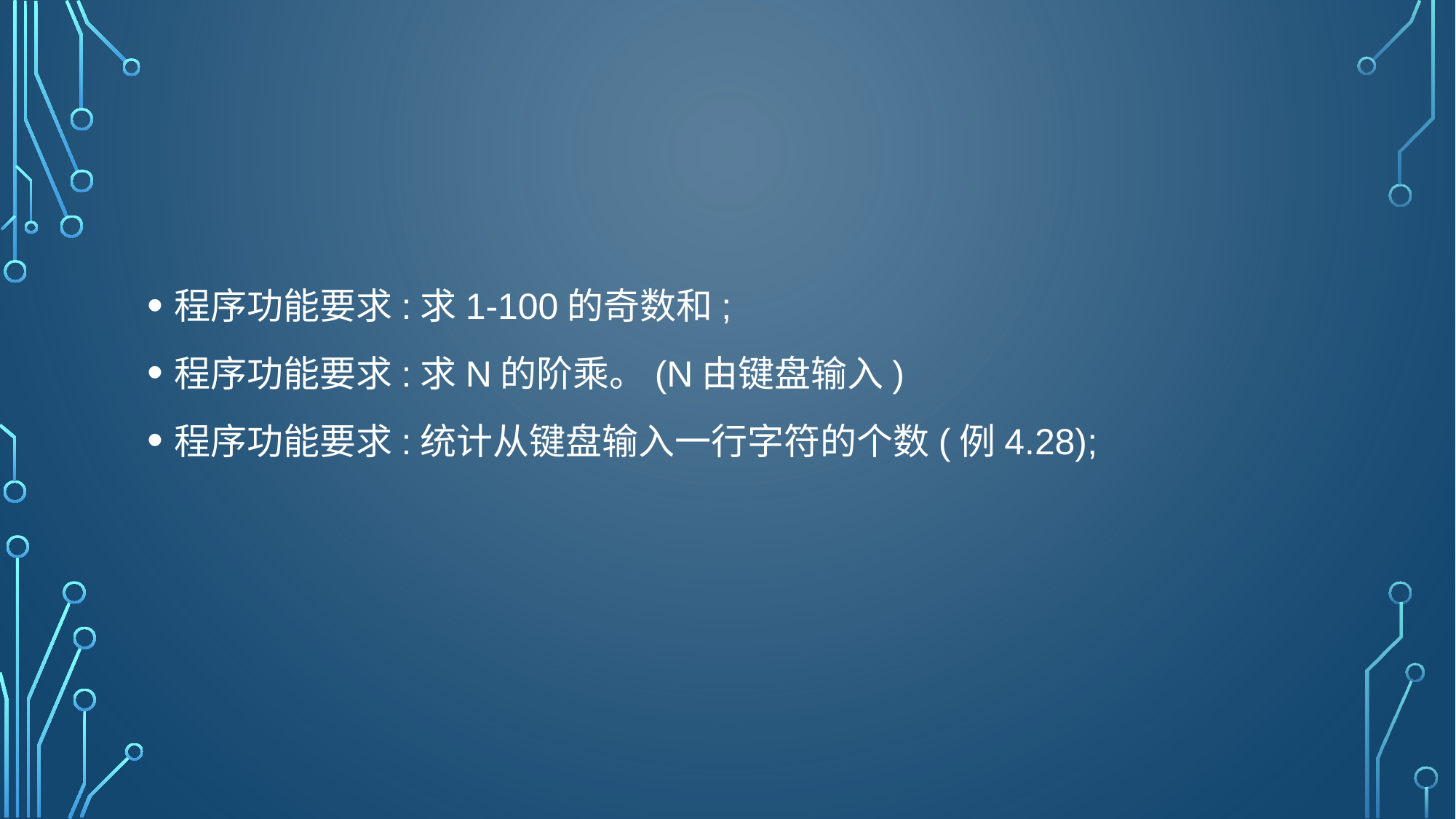

#
程序功能要求:求1-100的奇数和;
程序功能要求:求N的阶乘。(N由键盘输入)
程序功能要求:统计从键盘输入一行字符的个数(例4.28);